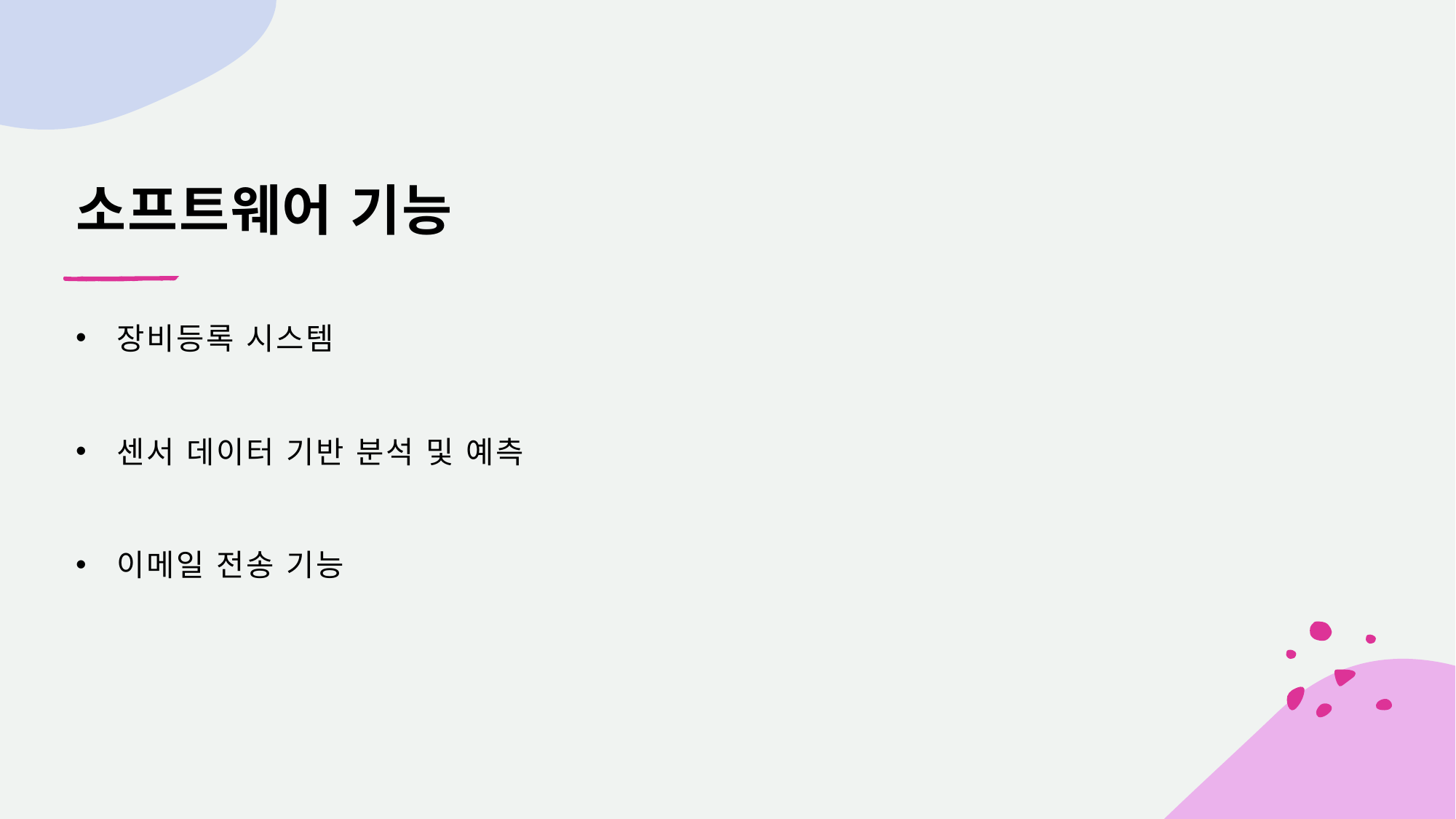

# 소프트웨어 기능
장비등록 시스템

센서 데이터 기반 분석 및 예측

이메일 전송 기능